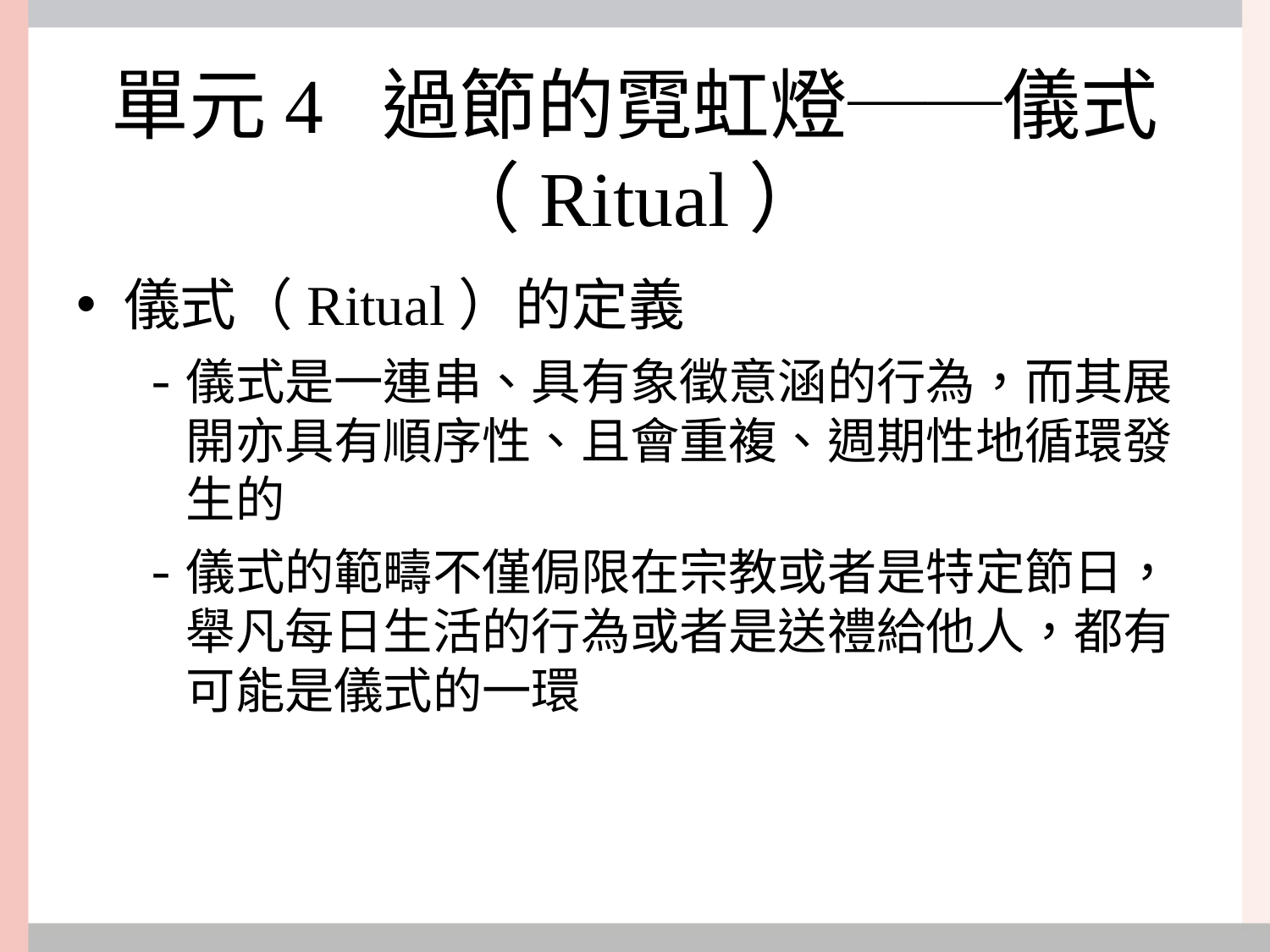

# 單元4  過節的霓虹燈──儀式 （Ritual）
儀式（Ritual）的定義
儀式是一連串、具有象徵意涵的行為，而其展開亦具有順序性、且會重複、週期性地循環發生的
儀式的範疇不僅侷限在宗教或者是特定節日，舉凡每日生活的行為或者是送禮給他人，都有可能是儀式的一環